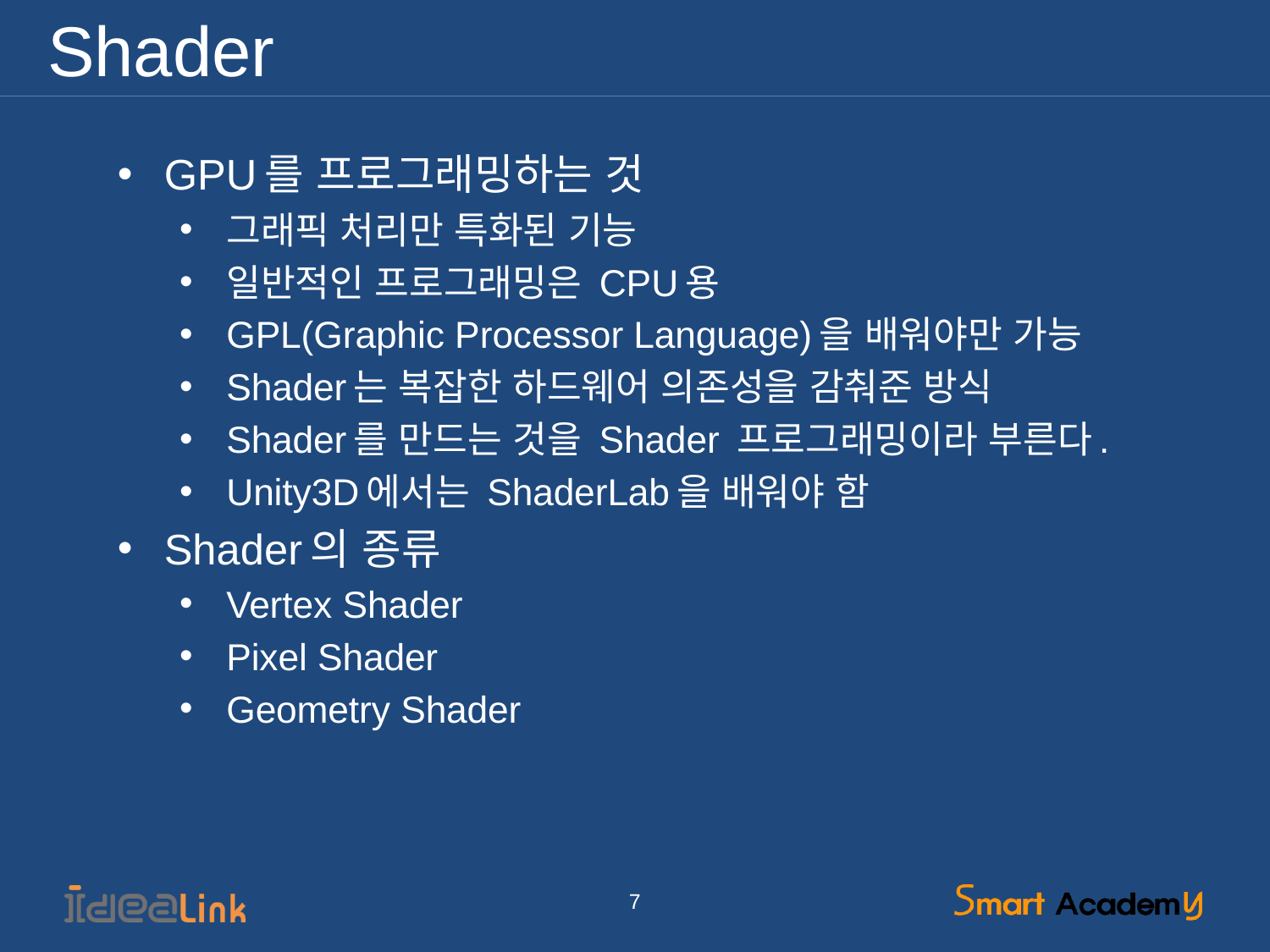

# Shader
GPU를 프로그래밍하는 것
그래픽 처리만 특화된 기능
일반적인 프로그래밍은 CPU용
GPL(Graphic Processor Language)을 배워야만 가능
Shader는 복잡한 하드웨어 의존성을 감춰준 방식
Shader를 만드는 것을 Shader 프로그래밍이라 부른다.
Unity3D에서는 ShaderLab을 배워야 함
Shader의 종류
Vertex Shader
Pixel Shader
Geometry Shader
7